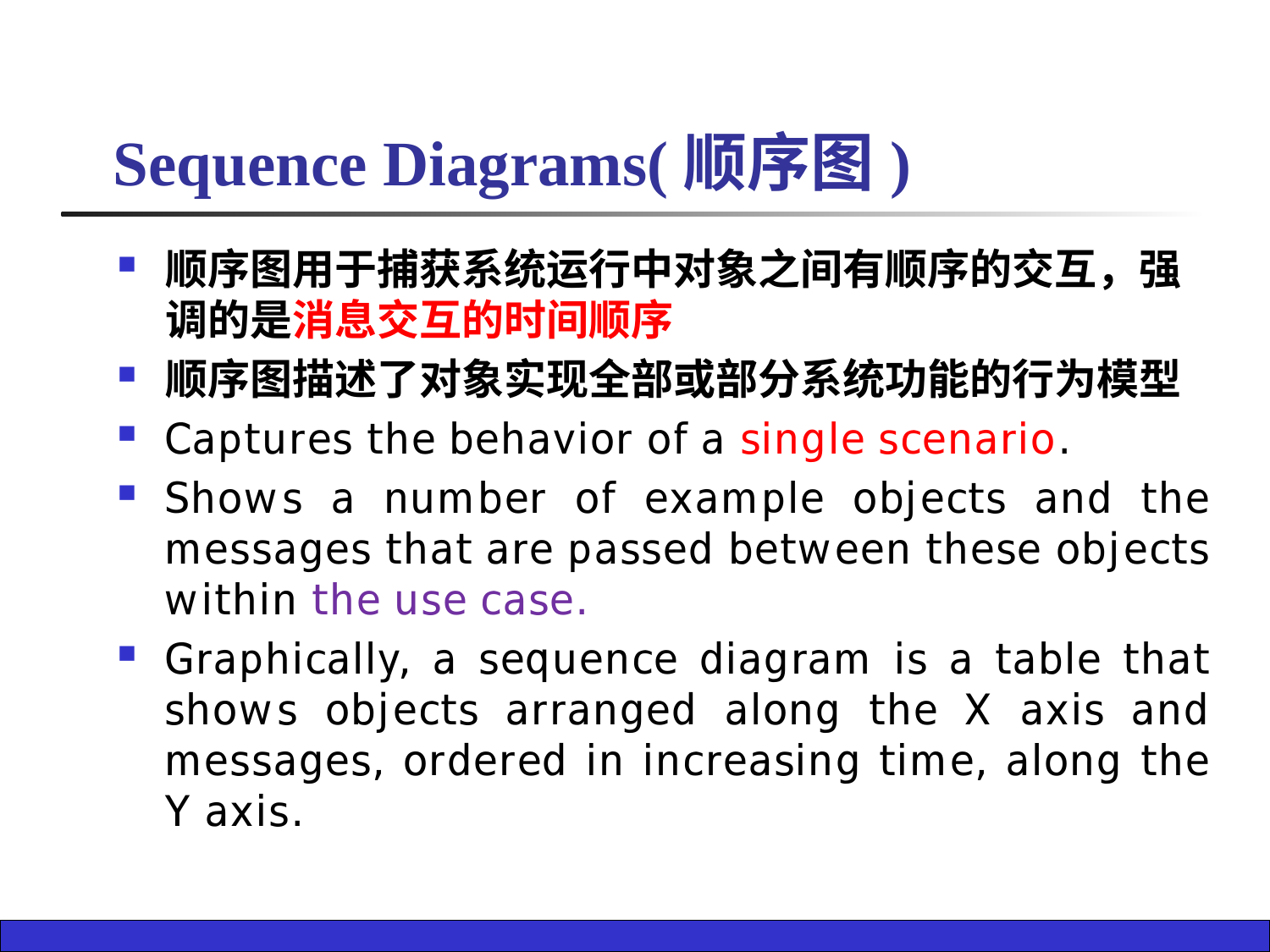

# Sequence Diagrams(顺序图)
顺序图用于捕获系统运行中对象之间有顺序的交互，强调的是消息交互的时间顺序
顺序图描述了对象实现全部或部分系统功能的行为模型
Captures the behavior of a single scenario.
Shows a number of example objects and the messages that are passed between these objects within the use case.
Graphically, a sequence diagram is a table that shows objects arranged along the X axis and messages, ordered in increasing time, along the Y axis.